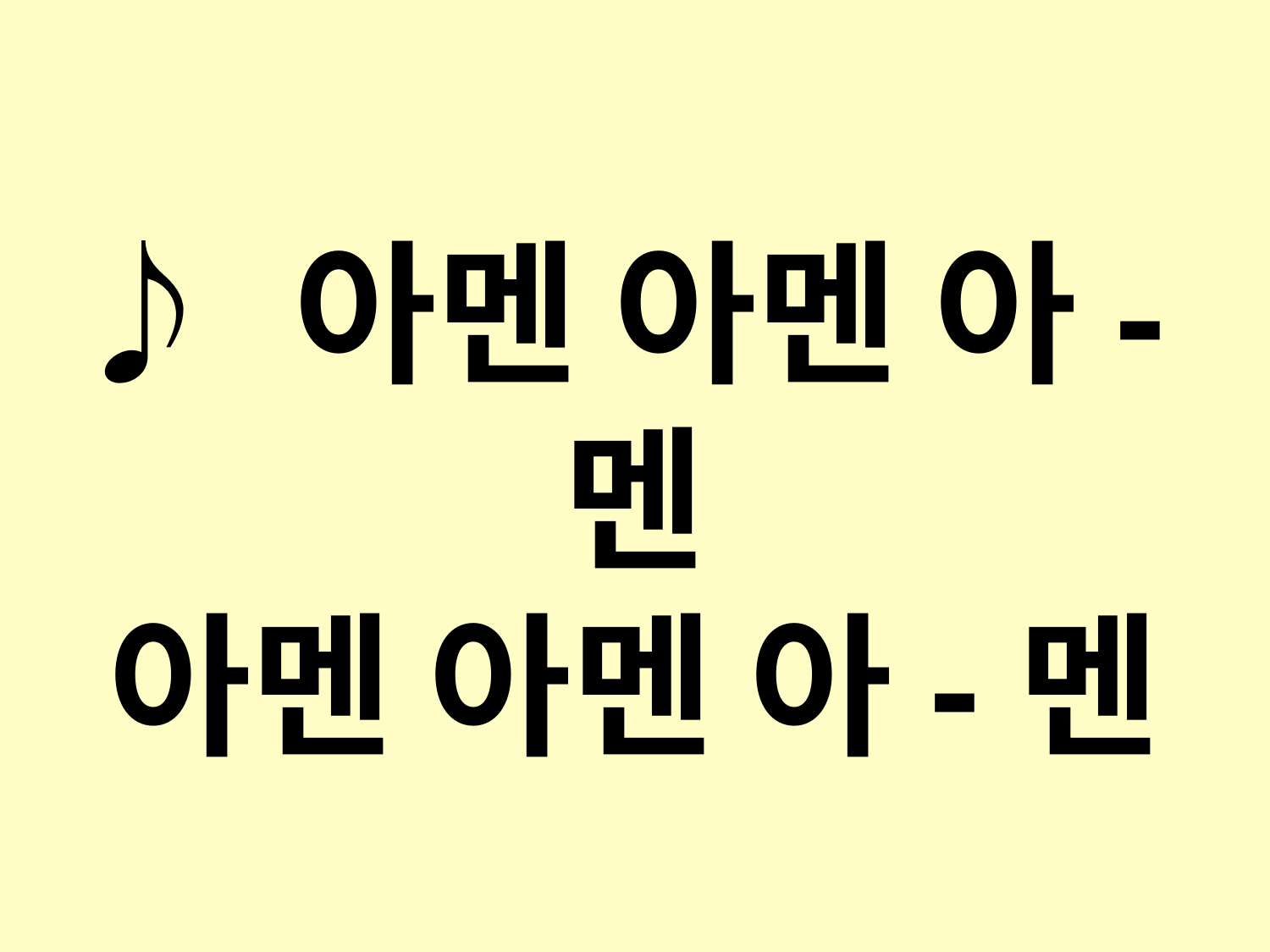

♪ 아멘 아멘 아-멘
아멘 아멘 아-멘